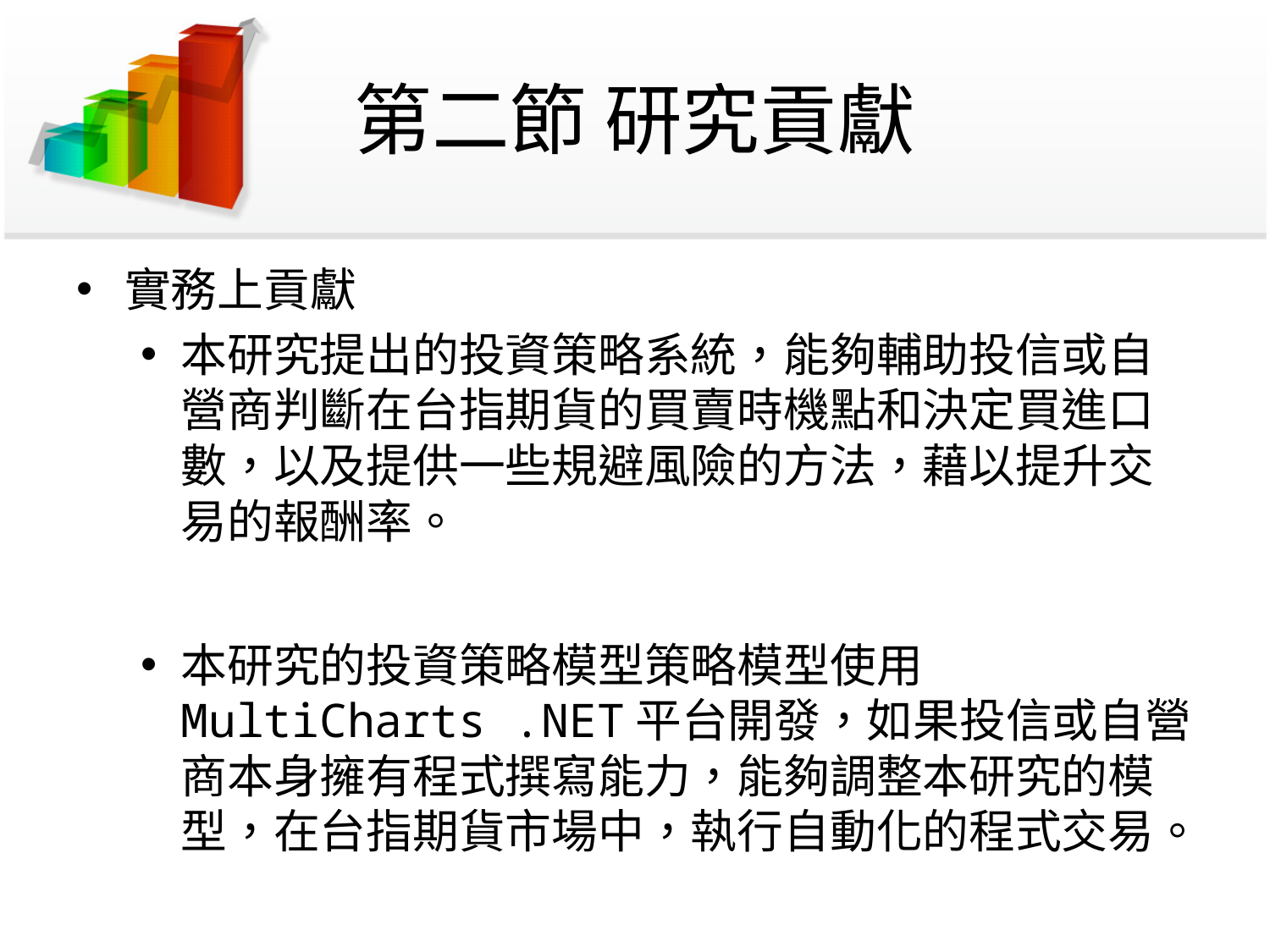

# 第二節 研究貢獻
實務上貢獻
本研究提出的投資策略系統，能夠輔助投信或自營商判斷在台指期貨的買賣時機點和決定買進口數，以及提供一些規避風險的方法，藉以提升交易的報酬率。

本研究的投資策略模型策略模型使用MultiCharts .NET平台開發，如果投信或自營商本身擁有程式撰寫能力，能夠調整本研究的模型，在台指期貨市場中，執行自動化的程式交易。